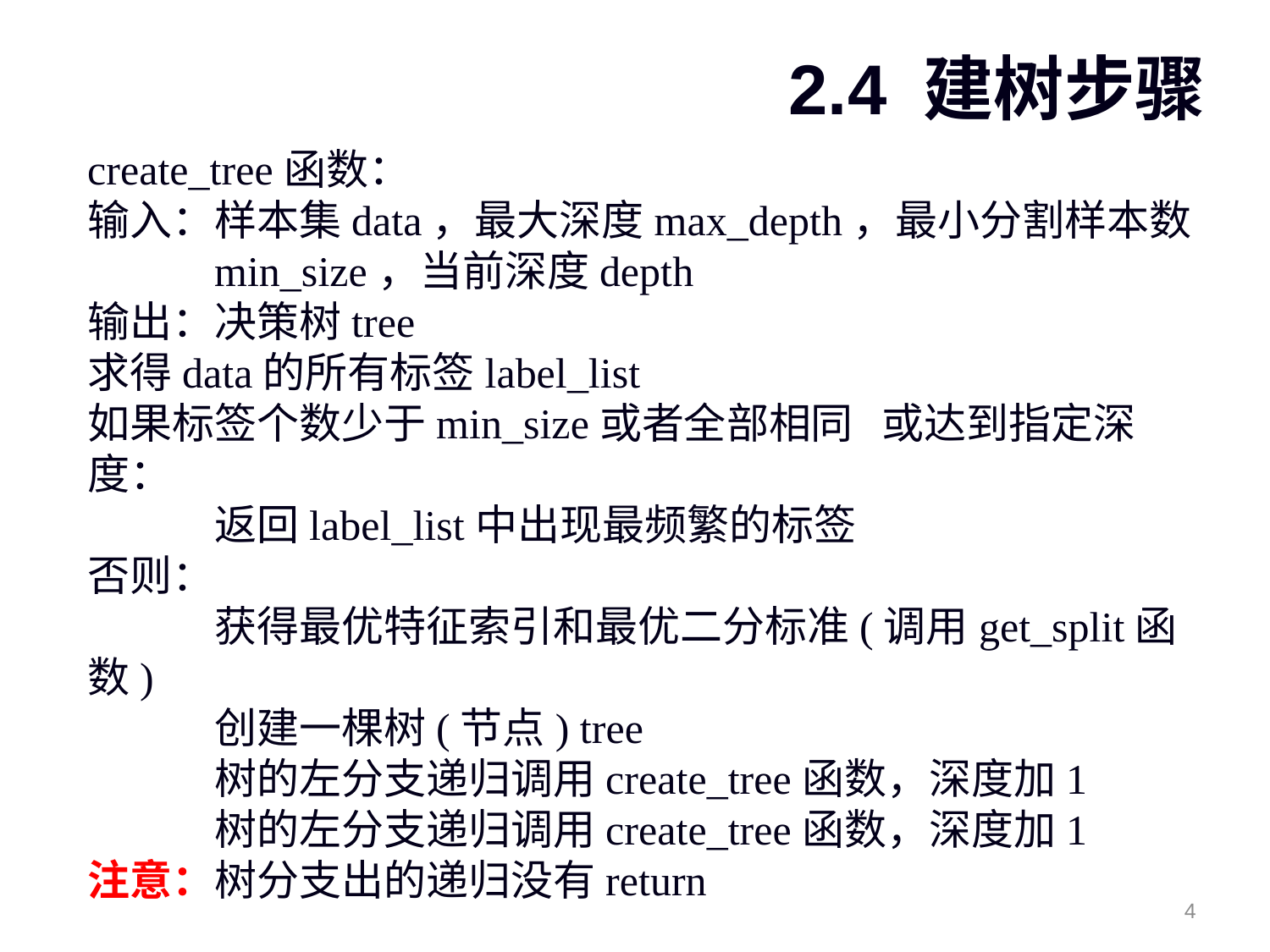

2.4 建树步骤
create_tree函数：
输入：样本集data，最大深度max_depth，最小分割样本数	min_size，当前深度depth
输出：决策树tree
求得data的所有标签label_list
如果标签个数少于min_size或者全部相同   或达到指定深度：
	返回label_list中出现最频繁的标签
否则：
	获得最优特征索引和最优二分标准(调用get_split函数)
	创建一棵树(节点) tree
	树的左分支递归调用create_tree函数，深度加1
	树的左分支递归调用create_tree函数，深度加1
注意：树分支出的递归没有return